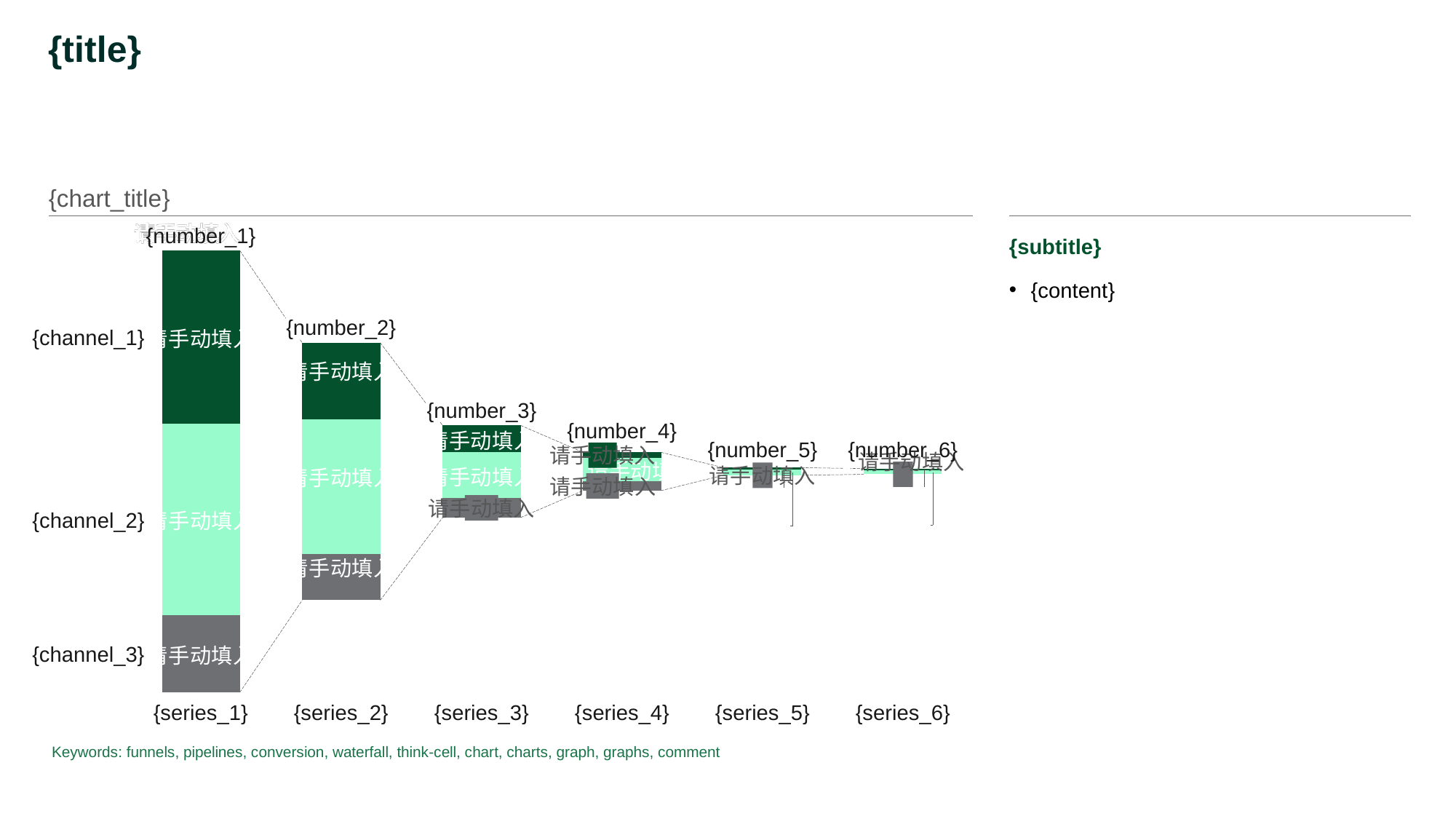

# {title}
{chart_title}

### Chart

| Category |  |  |  |  |
|---|---|---|---|---|
{subtitle}
{content}

{number_1}
{number_2}
{channel_1}
{number_3}
{number_4}
{number_5}
{number_6}
请手动填入
0请手动填入

请手动填入
请手动填入
请手动填入
{channel_2}
{channel_3}
{series_1}
{series_2}
{series_3}
{series_4}
{series_5}
{series_6}
Keywords: funnels, pipelines, conversion, waterfall, think-cell, chart, charts, graph, graphs, comment